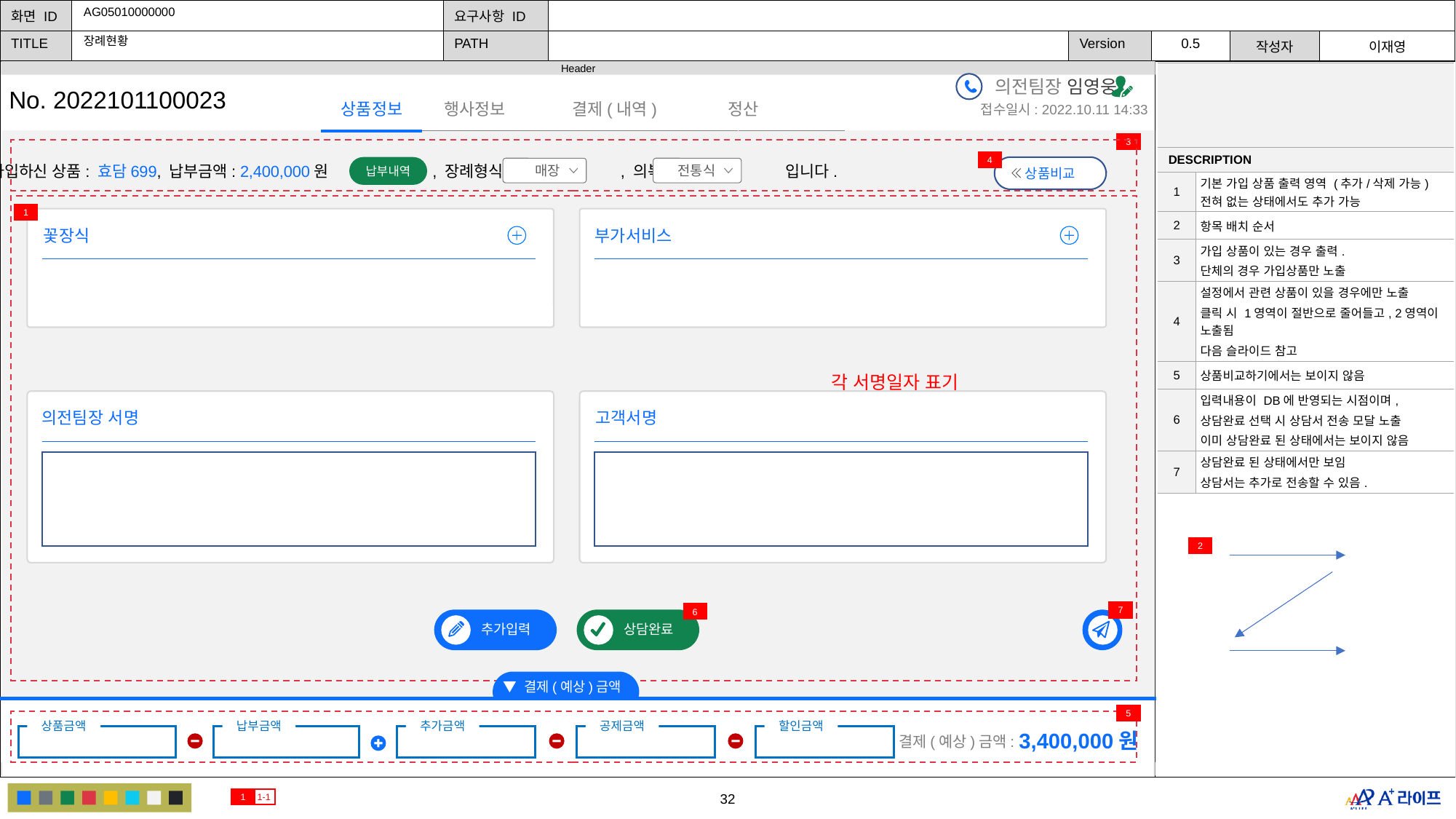

AG05010000000

장례현황
|  |  |
| --- | --- |
| DESCRIPTION |  |
| 1 | 기본 가입 상품 출력 영역 (추가/삭제 가능) 전혀 없는 상태에서도 추가 가능 |
| 2 | 항목 배치 순서 |
| 3 | 가입 상품이 있는 경우 출력. 단체의 경우 가입상품만 노출 |
| 4 | 설정에서 관련 상품이 있을 경우에만 노출 클릭 시 1영역이 절반으로 줄어들고, 2영역이 노출됨 다음 슬라이드 참고 |
| 5 | 상품비교하기에서는 보이지 않음 |
| 6 | 입력내용이 DB에 반영되는 시점이며, 상담완료 선택 시 상담서 전송 모달 노출 이미 상담완료 된 상태에서는 보이지 않음 |
| 7 | 상담완료 된 상태에서만 보임 상담서는 추가로 전송할 수 있음. |
의전팀장 임영웅

No. 2022101100023
행사정보
결제(내역)
정산
상품정보
접수일시: 2022.10.11 14:33
3

4
가입하신 상품: 효담699, 납부금액: 2,400,000원                       , 장례형식                          , 의복은                         입니다.
납부내역
상품비교
     매장

   전통식

1

꽃장식

부가서비스

각 서명일자 표기

의전팀장 서명

고객서명

2
7
6

추가입력
상담완료

▼ 결제(예상)금액

5

상품금액

납부금액

추가금액

공제금액

할인금액

3,400,000원
결제(예상)금액:

1
1-1